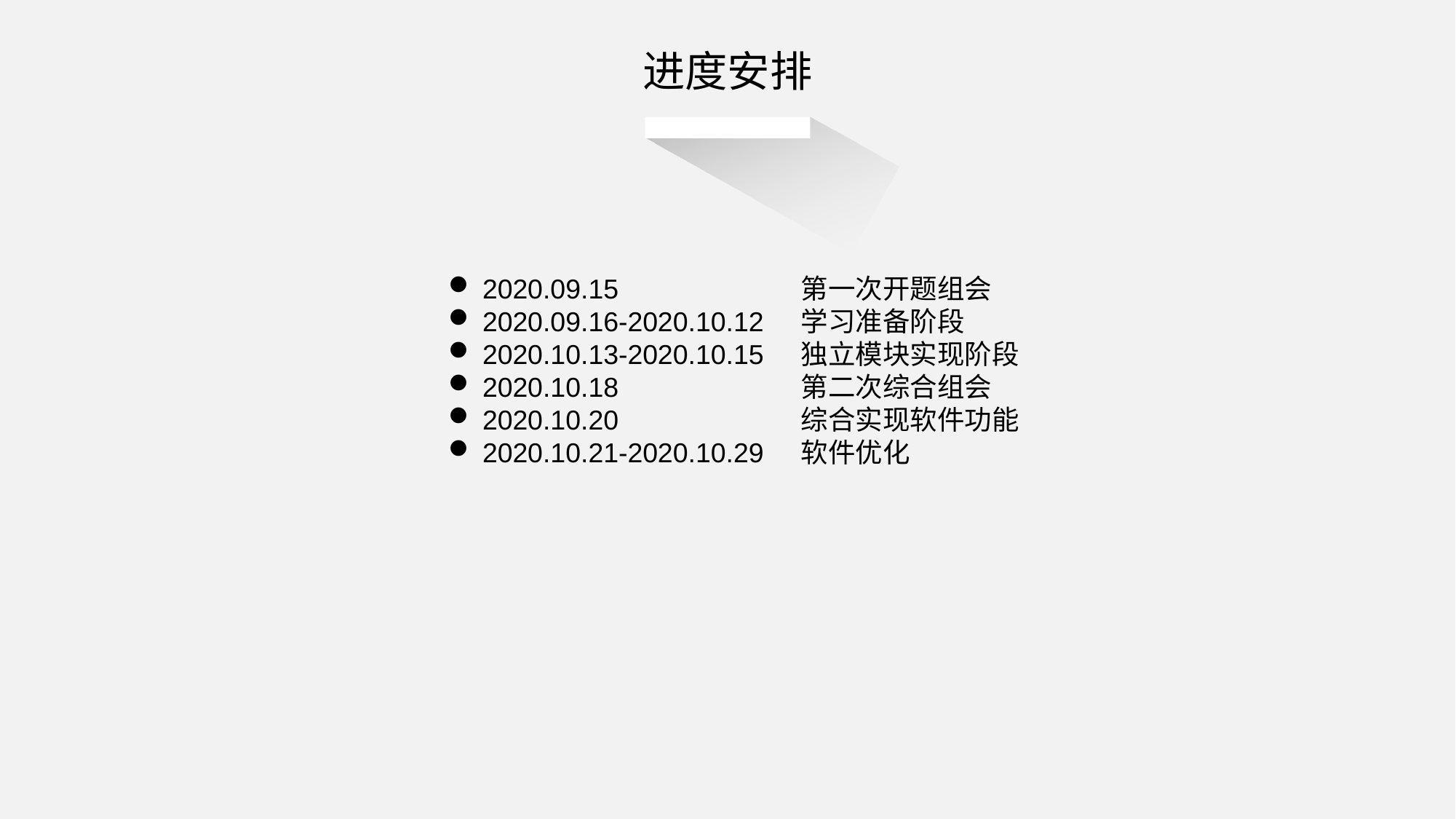

进度安排

2020.09.15                       第一次开题组会
2020.09.16-2020.10.12    学习准备阶段
2020.10.13-2020.10.15    独立模块实现阶段
2020.10.18                       第二次综合组会
2020.10.20                       综合实现软件功能
2020.10.21-2020.10.29    软件优化